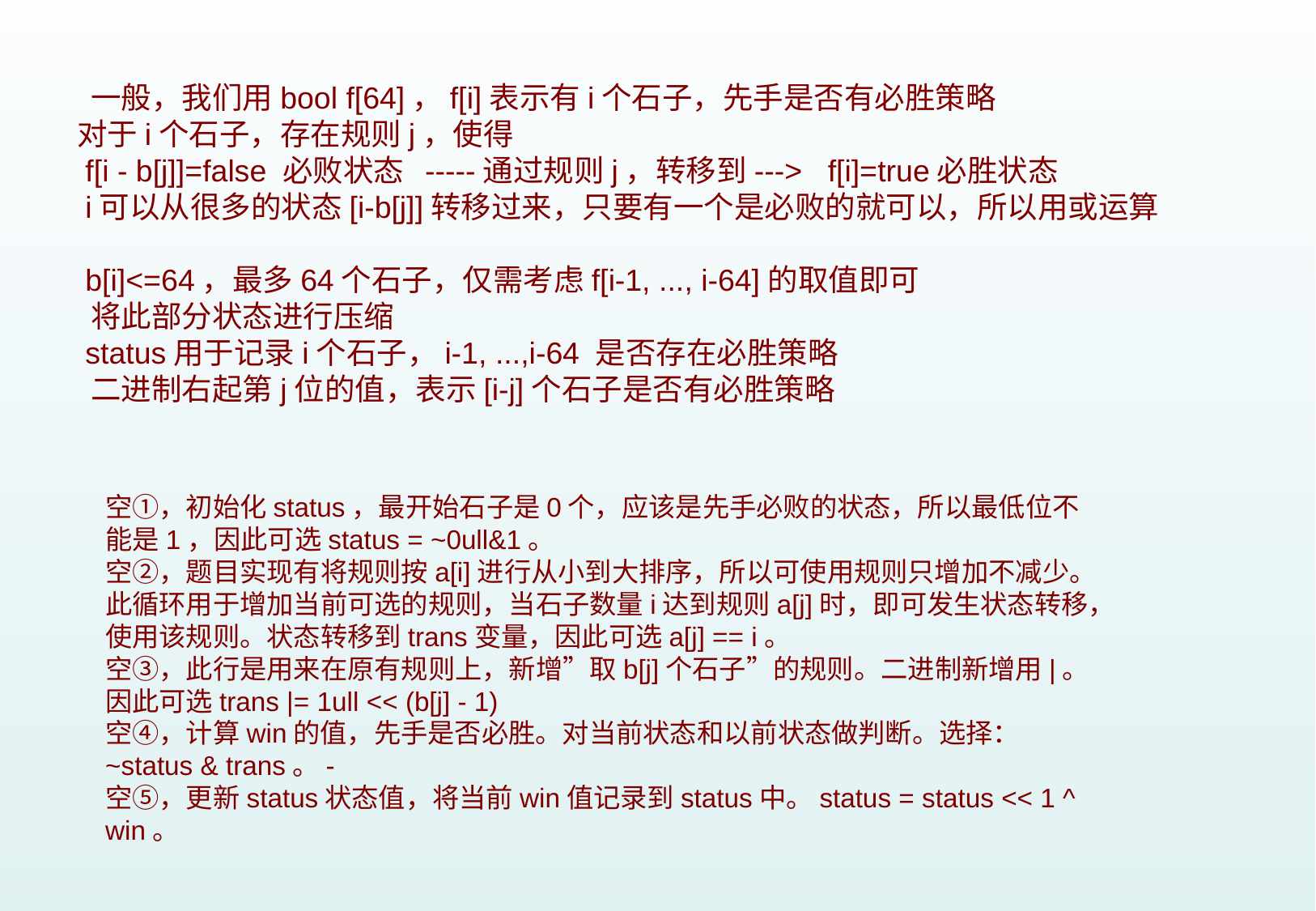

一般，我们用bool f[64]，f[i]表示有i个石子，先手是否有必胜策略
对于i个石子，存在规则j，使得
 f[i - b[j]]=false 必败状态  -----通过规则j，转移到--->   f[i]=true必胜状态
 i可以从很多的状态[i-b[j]]转移过来，只要有一个是必败的就可以，所以用或运算

 b[i]<=64，最多64个石子，仅需考虑f[i-1, ..., i-64]的取值即可
 将此部分状态进行压缩
 status用于记录i个石子，i-1, ...,i-64 是否存在必胜策略
 二进制右起第j位的值，表示[i-j]个石子是否有必胜策略
空①，初始化status，最开始石子是0个，应该是先手必败的状态，所以最低位不能是1，因此可选status = ~0ull&1。
空②，题目实现有将规则按a[i]进行从小到大排序，所以可使用规则只增加不减少。此循环用于增加当前可选的规则，当石子数量i达到规则a[j]时，即可发生状态转移，使用该规则。状态转移到trans变量，因此可选a[j] == i。
空③，此行是用来在原有规则上，新增”取b[j]个石子”的规则。二进制新增用|。因此可选trans |= 1ull << (b[j] - 1)
空④，计算win的值，先手是否必胜。对当前状态和以前状态做判断。选择：~status & trans。-
空⑤，更新status状态值，将当前win值记录到status中。status = status << 1 ^ win。